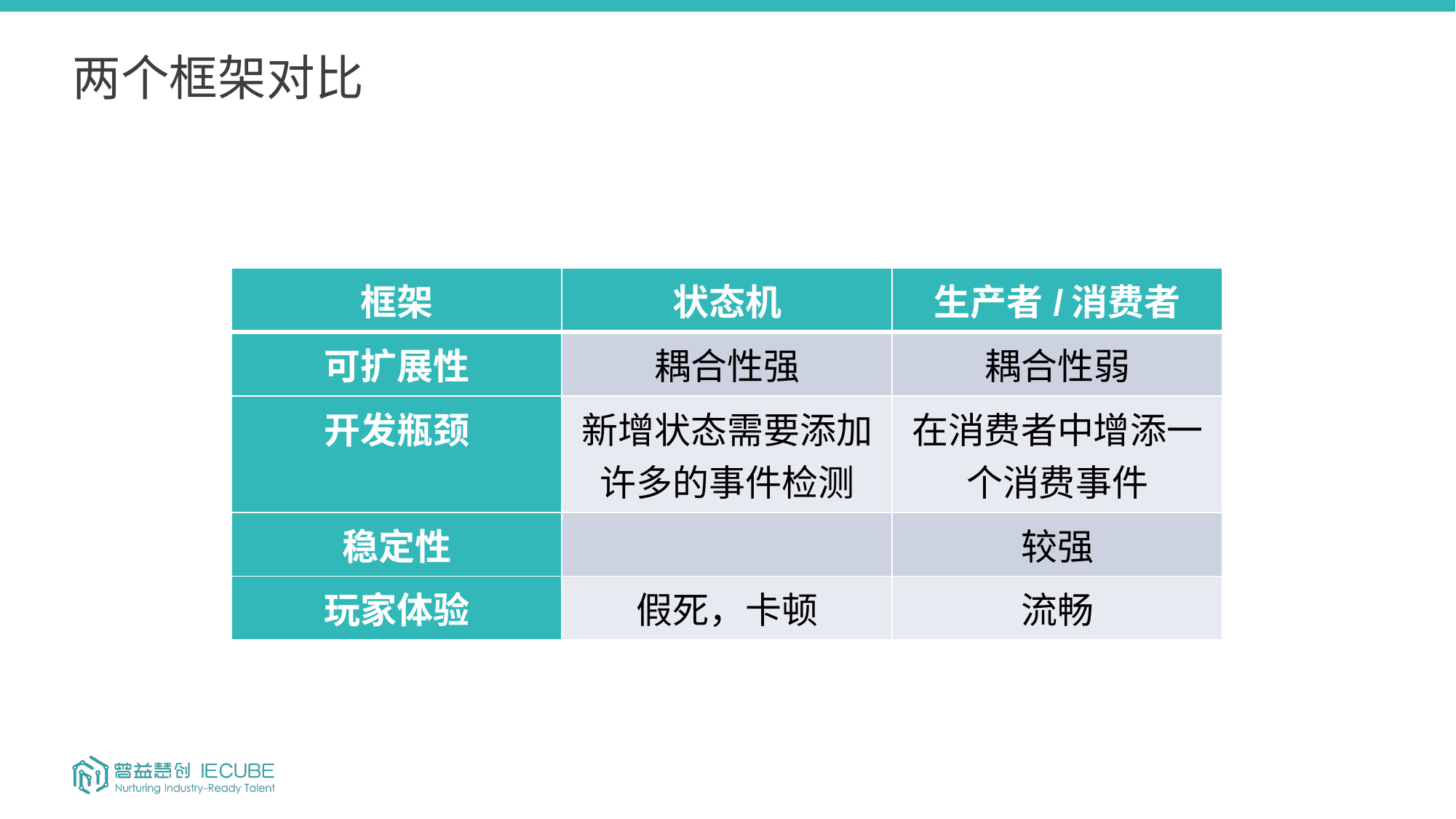

# 两个框架对比
| 框架 | 状态机 | 生产者/消费者 |
| --- | --- | --- |
| 可扩展性 | 耦合性强 | 耦合性弱 |
| 开发瓶颈 | 新增状态需要添加许多的事件检测 | 在消费者中增添一个消费事件 |
| 稳定性 |  | 较强 |
| 玩家体验 | 假死，卡顿 | 流畅 |